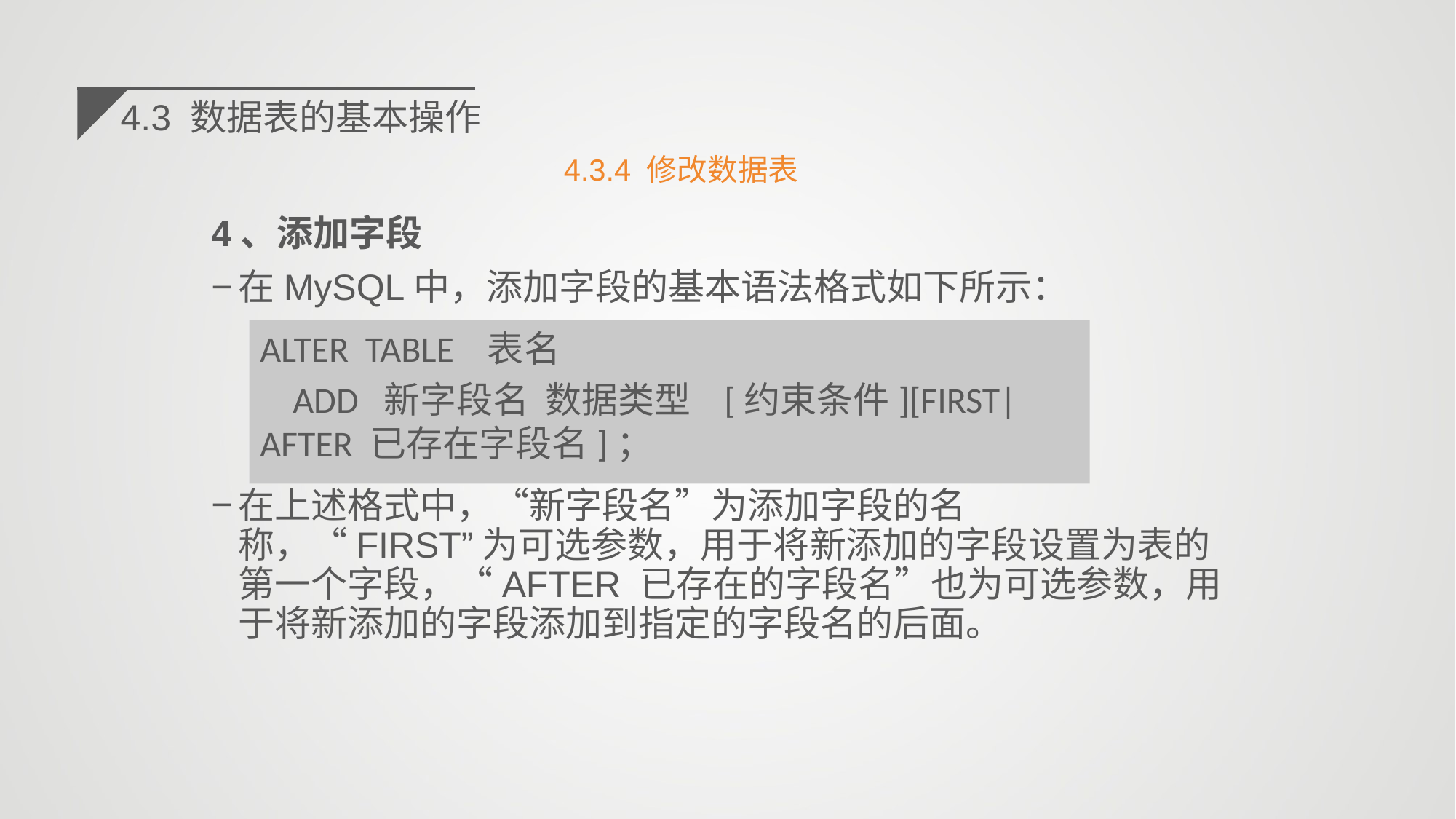

4.3 数据表的基本操作

4.3.4 修改数据表
4、添加字段
在MySQL中，添加字段的基本语法格式如下所示：

在上述格式中，“新字段名”为添加字段的名称，“FIRST”为可选参数，用于将新添加的字段设置为表的第一个字段，“AFTER 已存在的字段名”也为可选参数，用于将新添加的字段添加到指定的字段名的后面。

ALTER  TABLE   表名
    ADD  新字段名  数据类型   [约束条件][FIRST|AFTER 已存在字段名]；